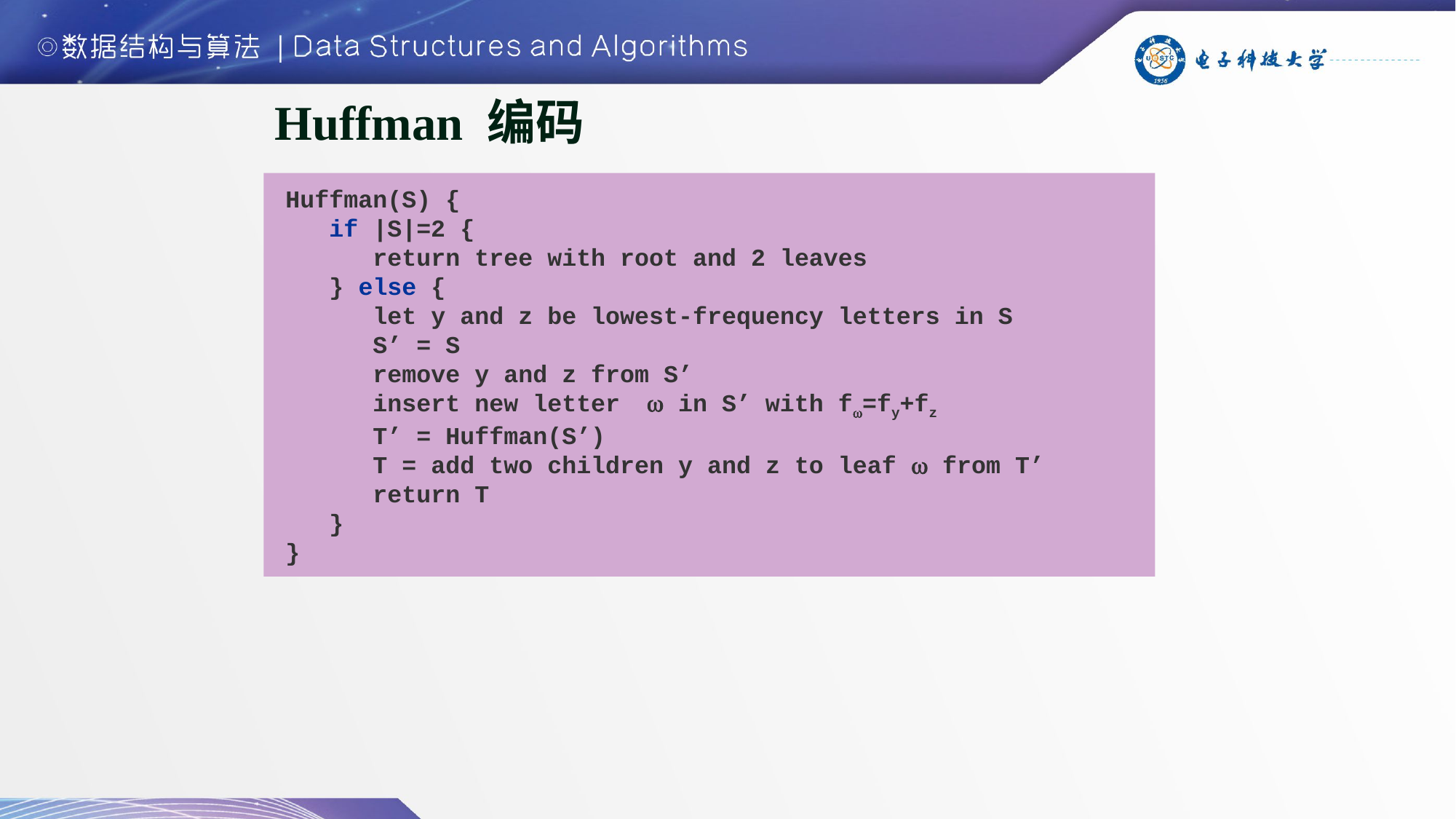

# Huffman 编码
Huffman(S) {
   if |S|=2 {
      return tree with root and 2 leaves
   } else {
      let y and z be lowest-frequency letters in S
      S’ = S
      remove y and z from S’
      insert new letter  ω in S’ with fω=fy+fz
      T’ = Huffman(S’)
      T = add two children y and z to leaf ω from T’
      return T
   }
}